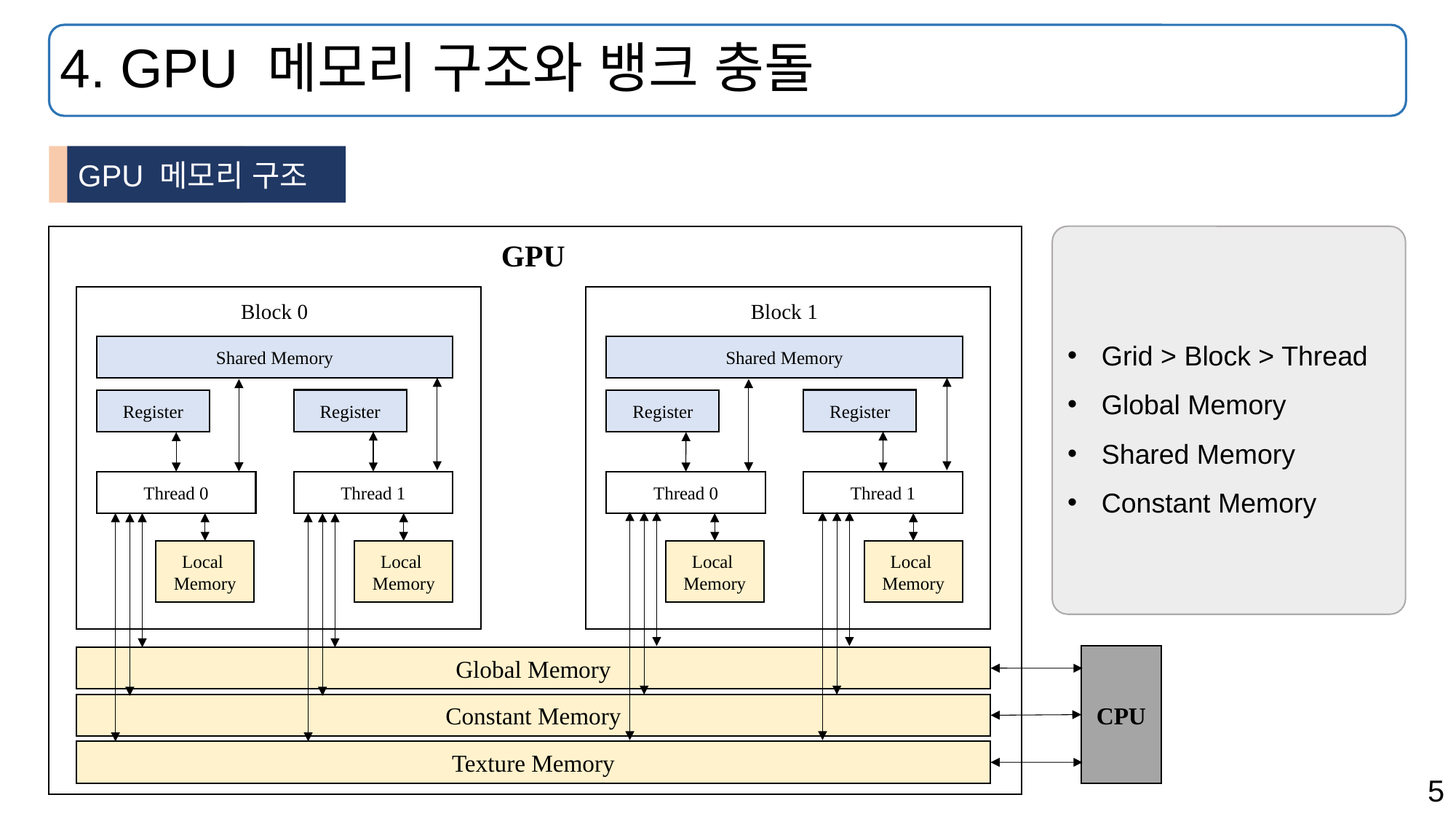

# 4. GPU 메모리 구조와 뱅크 충돌
GPU 메모리 구조

Grid > Block > Thread
Global Memory
Shared Memory
Constant Memory
GPU

Block 0
Block 1
Shared Memory
Shared Memory
Register
Register
Register
Register
Thread 0
Thread 1
Thread 0
Thread 1
Local
Memory
Local
Memory
Local
Memory
Local
Memory
CPU
Global Memory
Constant Memory
Texture Memory